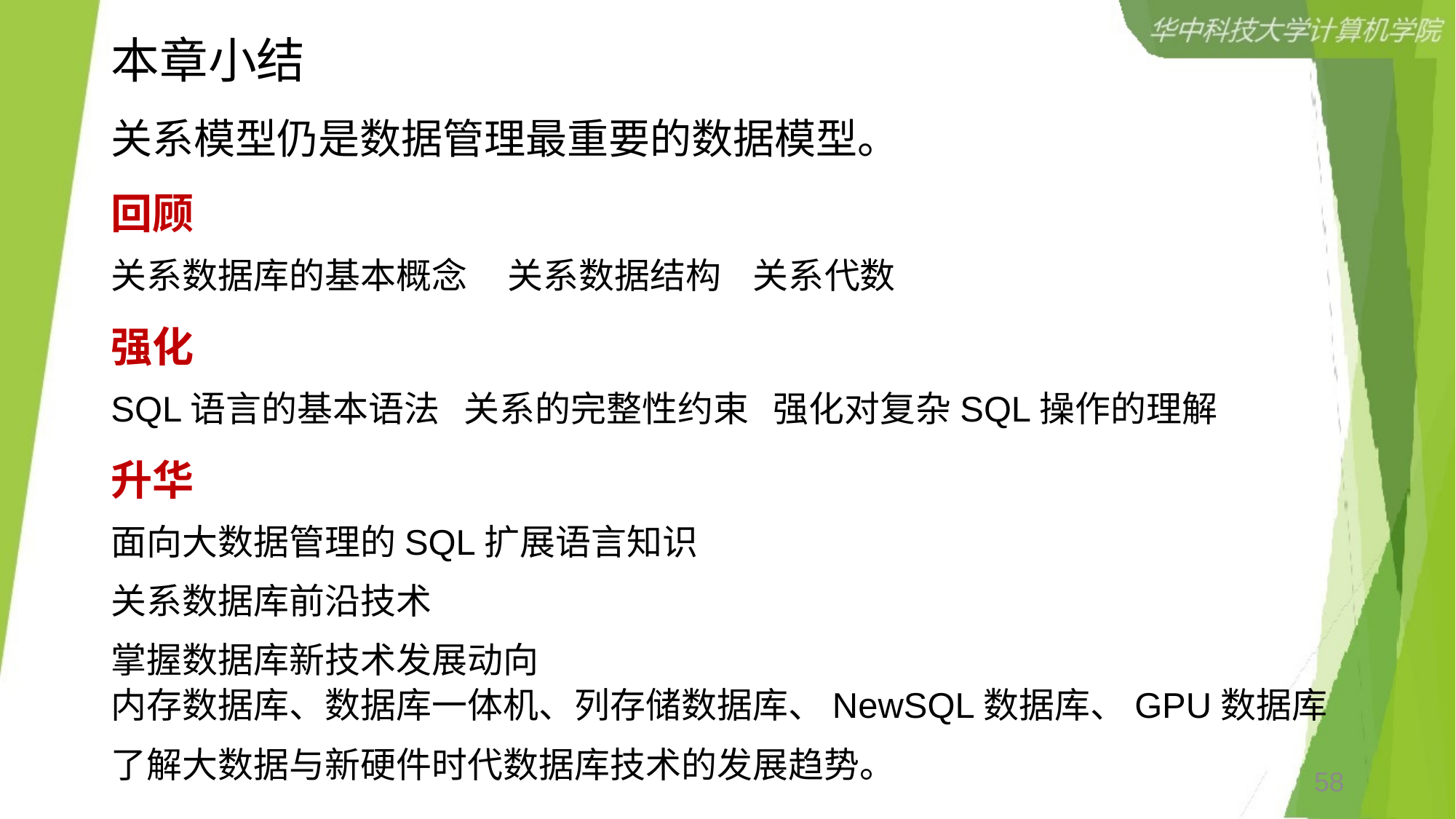

# 本章小结
关系模型仍是数据管理最重要的数据模型。
回顾
关系数据库的基本概念     关系数据结构    关系代数
强化
SQL语言的基本语法   关系的完整性约束   强化对复杂SQL操作的理解
升华
面向大数据管理的SQL扩展语言知识
关系数据库前沿技术
掌握数据库新技术发展动向
内存数据库、数据库一体机、列存储数据库、NewSQL数据库、GPU数据库
了解大数据与新硬件时代数据库技术的发展趋势。
58